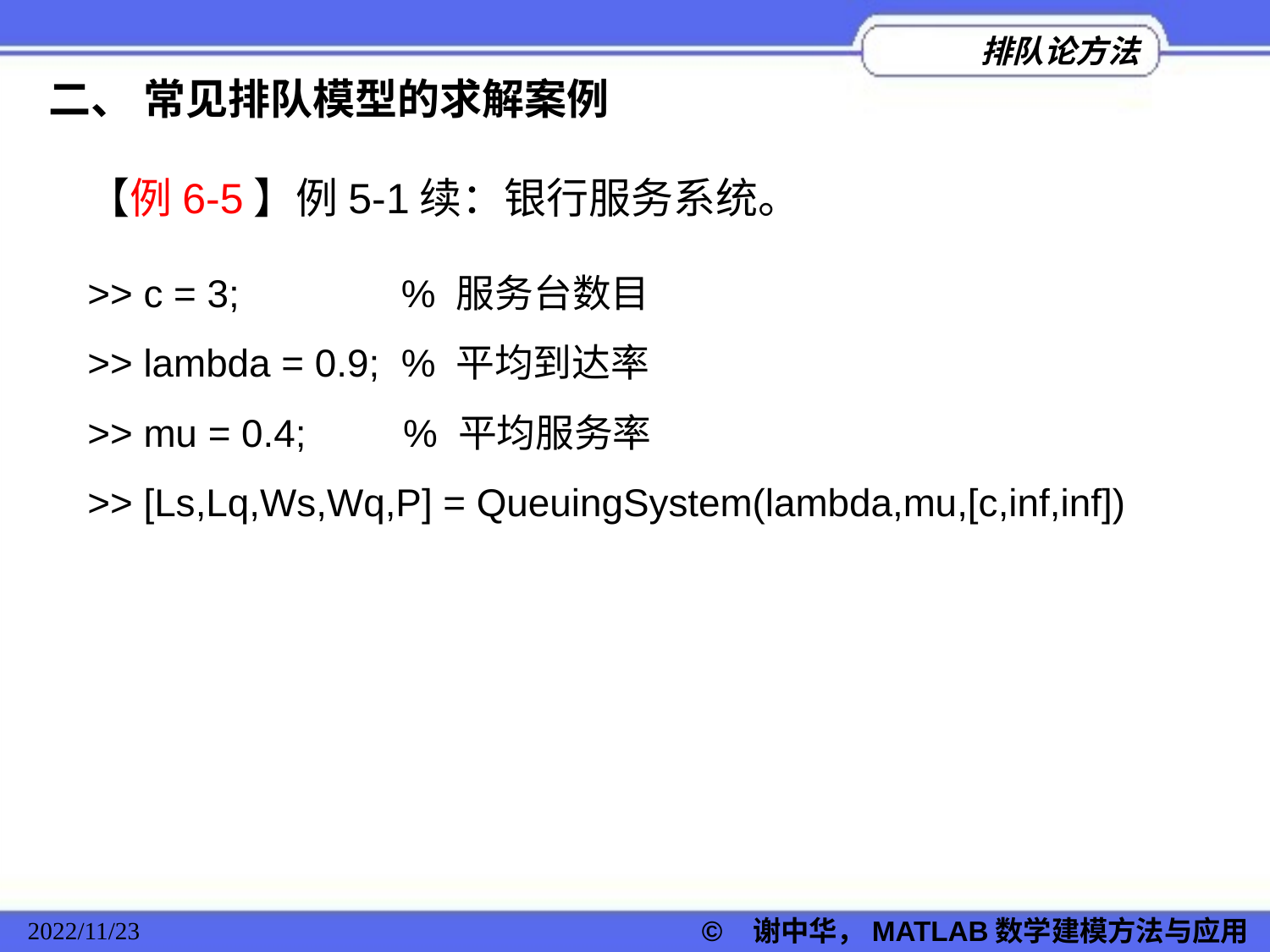

二、 常见排队模型的求解案例
【例6-5】例5-1续：银行服务系统。
>> c = 3;               % 服务台数目
>> lambda = 0.9;  % 平均到达率
>> mu = 0.4;         % 平均服务率
>> [Ls,Lq,Ws,Wq,P] = QueuingSystem(lambda,mu,[c,inf,inf])
2022/11/23
©   谢中华，MATLAB数学建模方法与应用